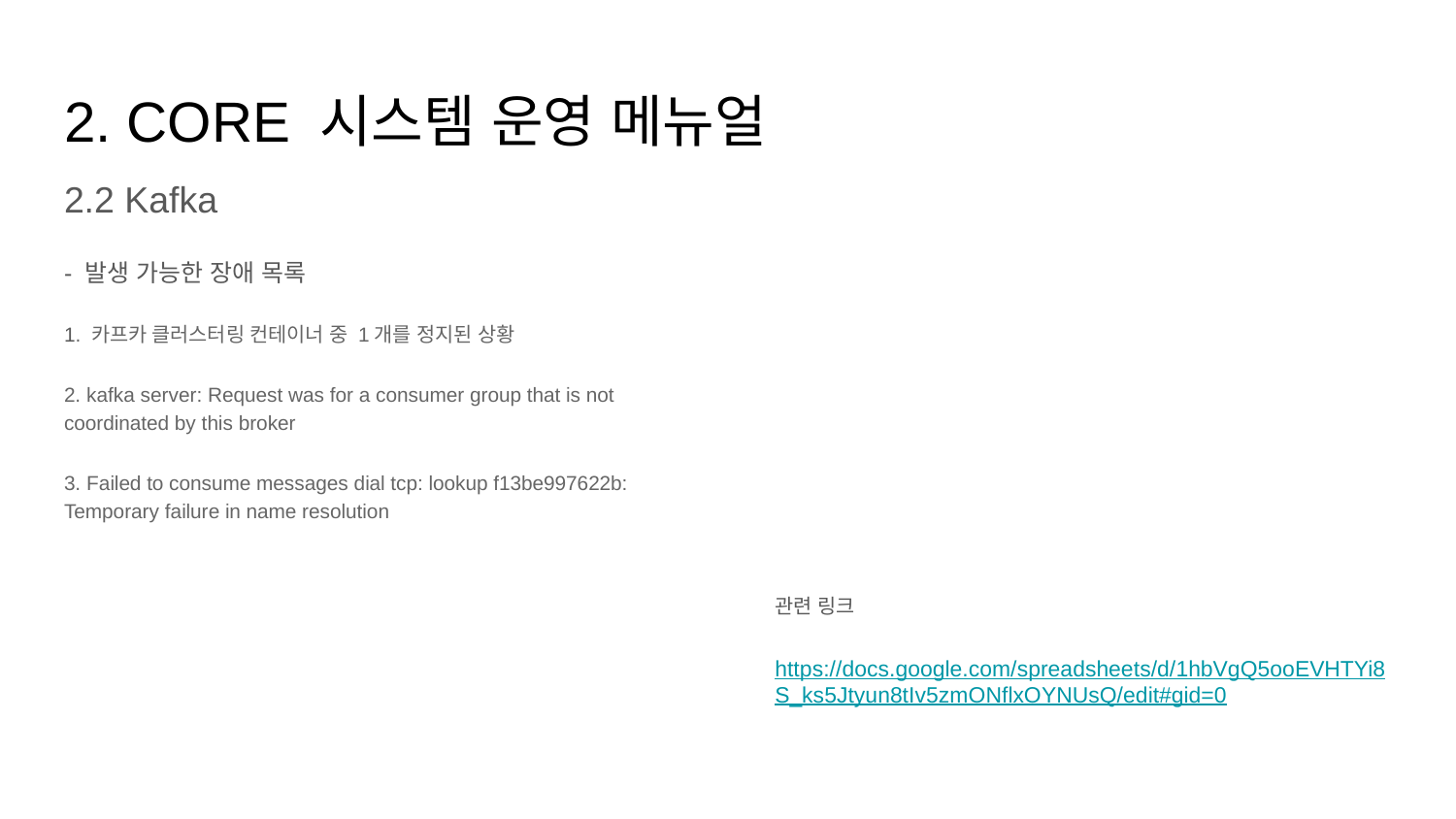

# 2. CORE 시스템 운영 메뉴얼
2.2 Kafka
- 발생 가능한 장애 목록
1. 카프카 클러스터링 컨테이너 중 1개를 정지된 상황
2. kafka server: Request was for a consumer group that is not coordinated by this broker
3. Failed to consume messages dial tcp: lookup f13be997622b: Temporary failure in name resolution
관련 링크
https://docs.google.com/spreadsheets/d/1hbVgQ5ooEVHTYi8S_ks5Jtyun8tIv5zmONflxOYNUsQ/edit#gid=0